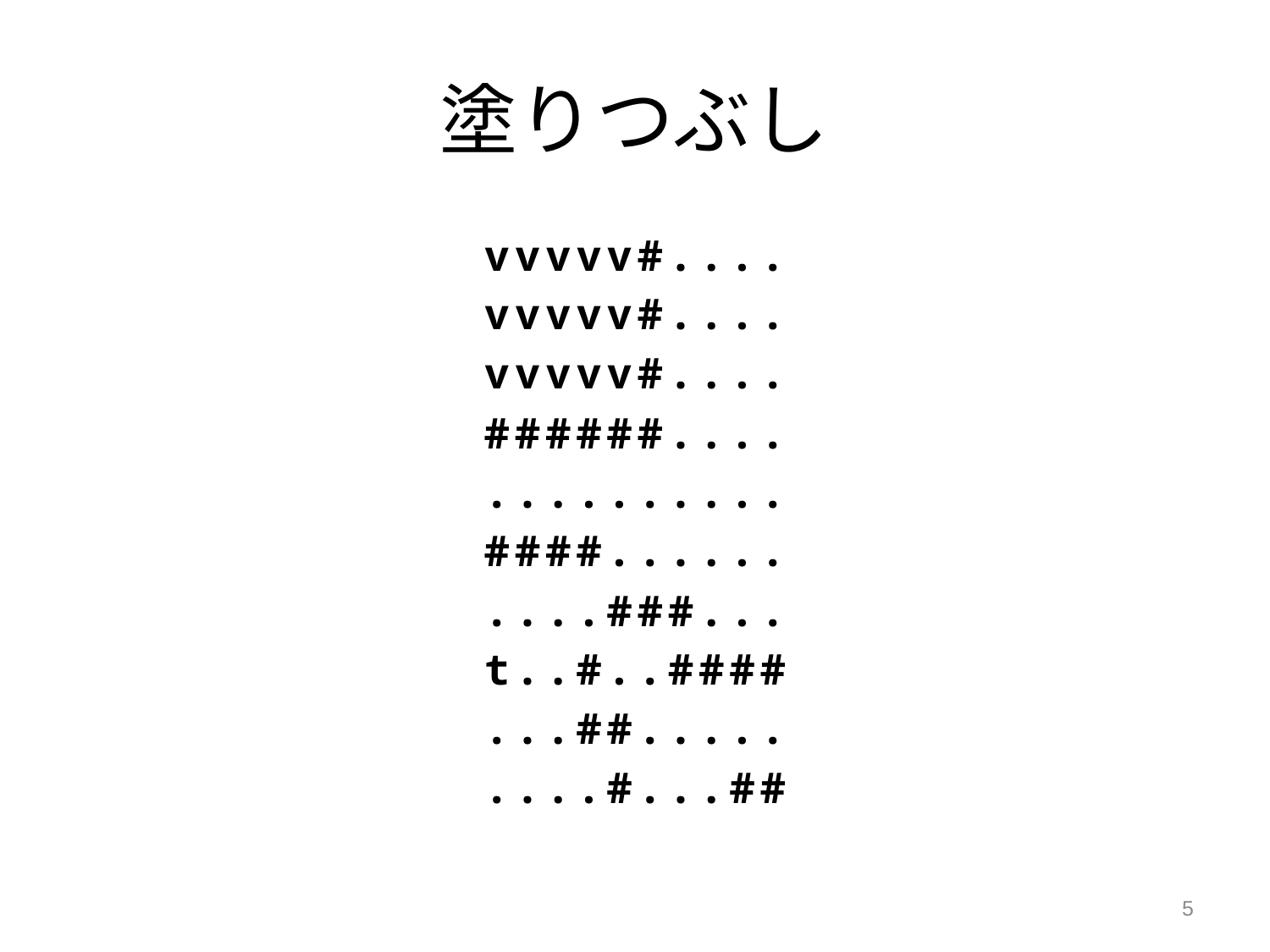

# 塗りつぶし
vvvvv#....
vvvvv#....
vvvvv#....
######....
..........
####......
....###...
t..#..####
...##.....
....#...##
5